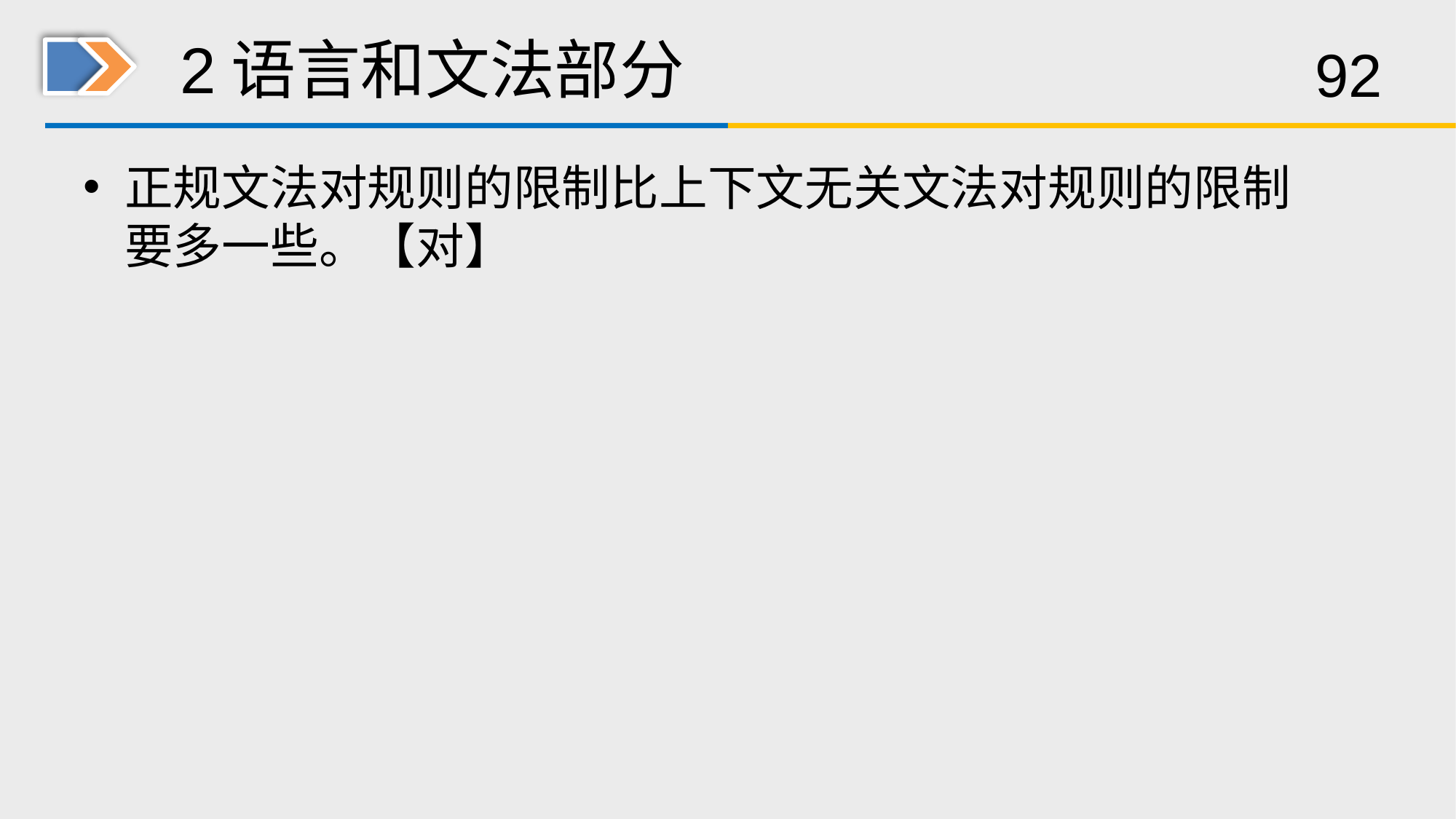

# 2语言和文法部分
92
正规文法对规则的限制比上下文无关文法对规则的限制要多一些。【对】